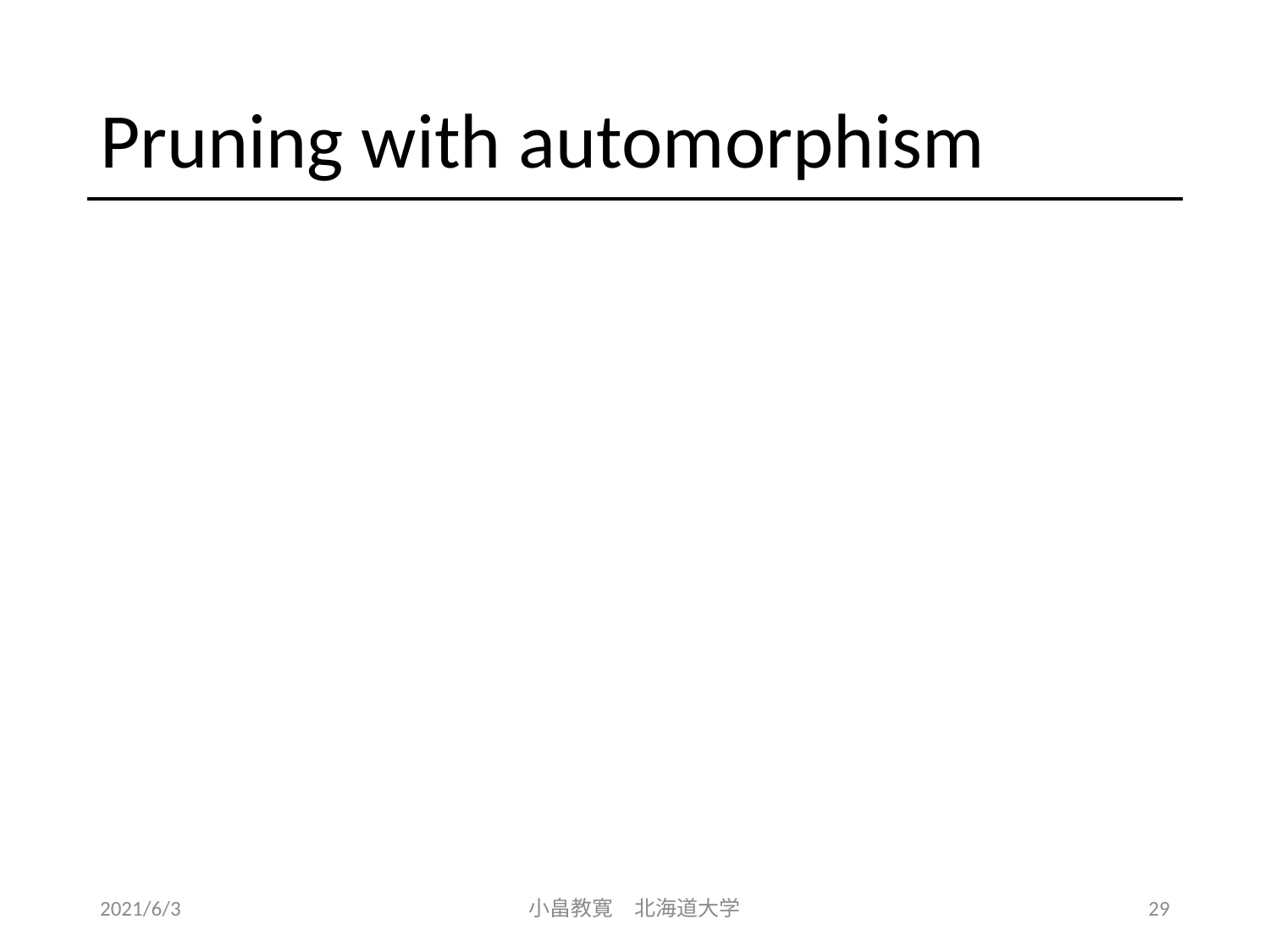

# Pruning with automorphism

2021/6/3
小畠教寛　北海道大学
29